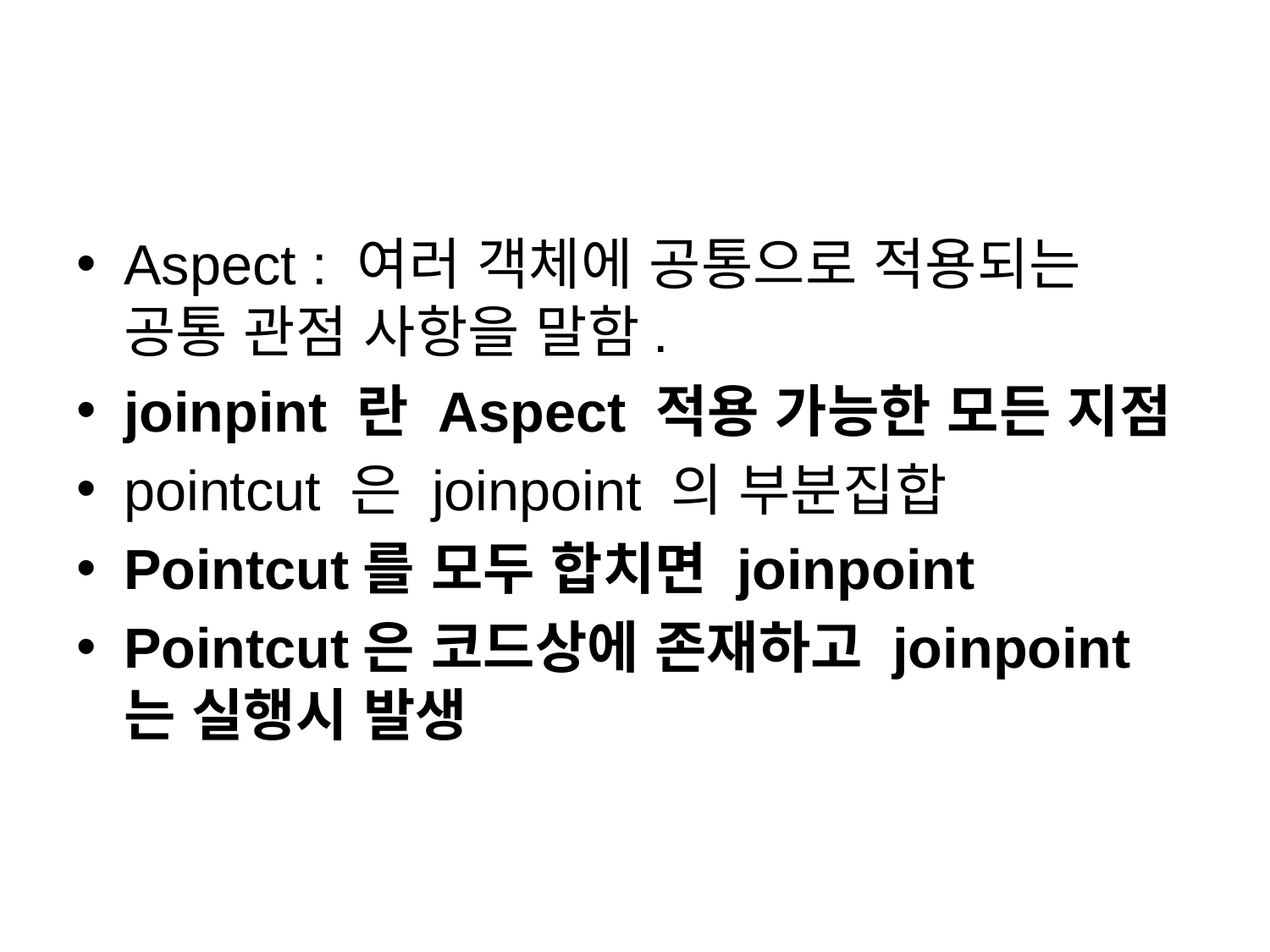

#
Aspect : 여러 객체에 공통으로 적용되는 공통 관점 사항을 말함.
joinpint 란 Aspect 적용 가능한 모든 지점
pointcut 은 joinpoint 의 부분집합
Pointcut를 모두 합치면 joinpoint
Pointcut은 코드상에 존재하고 joinpoint는 실행시 발생